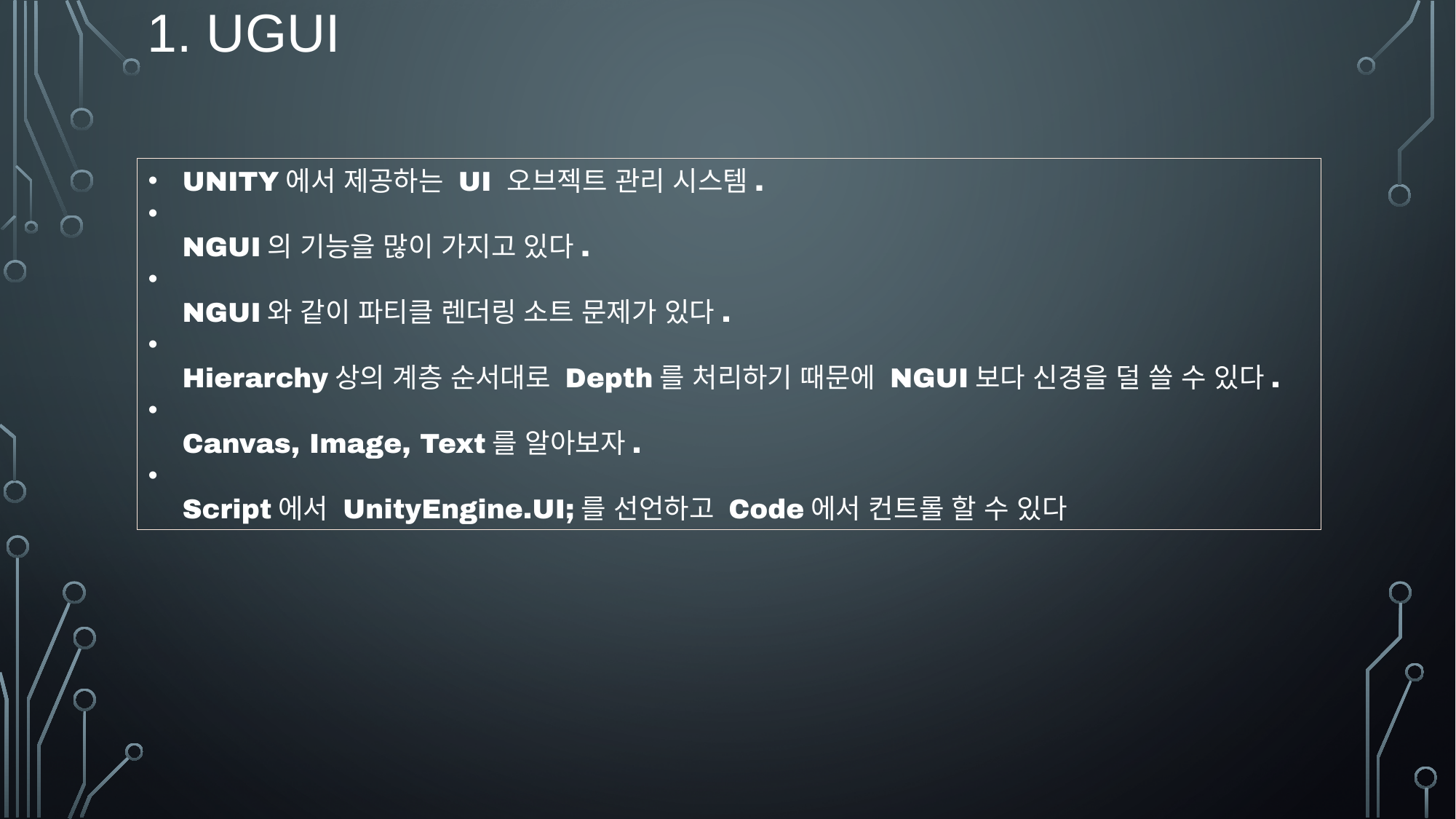

# 1. UGUI
UNITY에서 제공하는 UI 오브젝트 관리 시스템.
NGUI의 기능을 많이 가지고 있다.
NGUI와 같이 파티클 렌더링 소트 문제가 있다.
Hierarchy상의 계층 순서대로 Depth를 처리하기 때문에 NGUI보다 신경을 덜 쓸 수 있다.
Canvas, Image, Text를 알아보자.
Script에서 UnityEngine.UI;를 선언하고 Code에서 컨트롤 할 수 있다